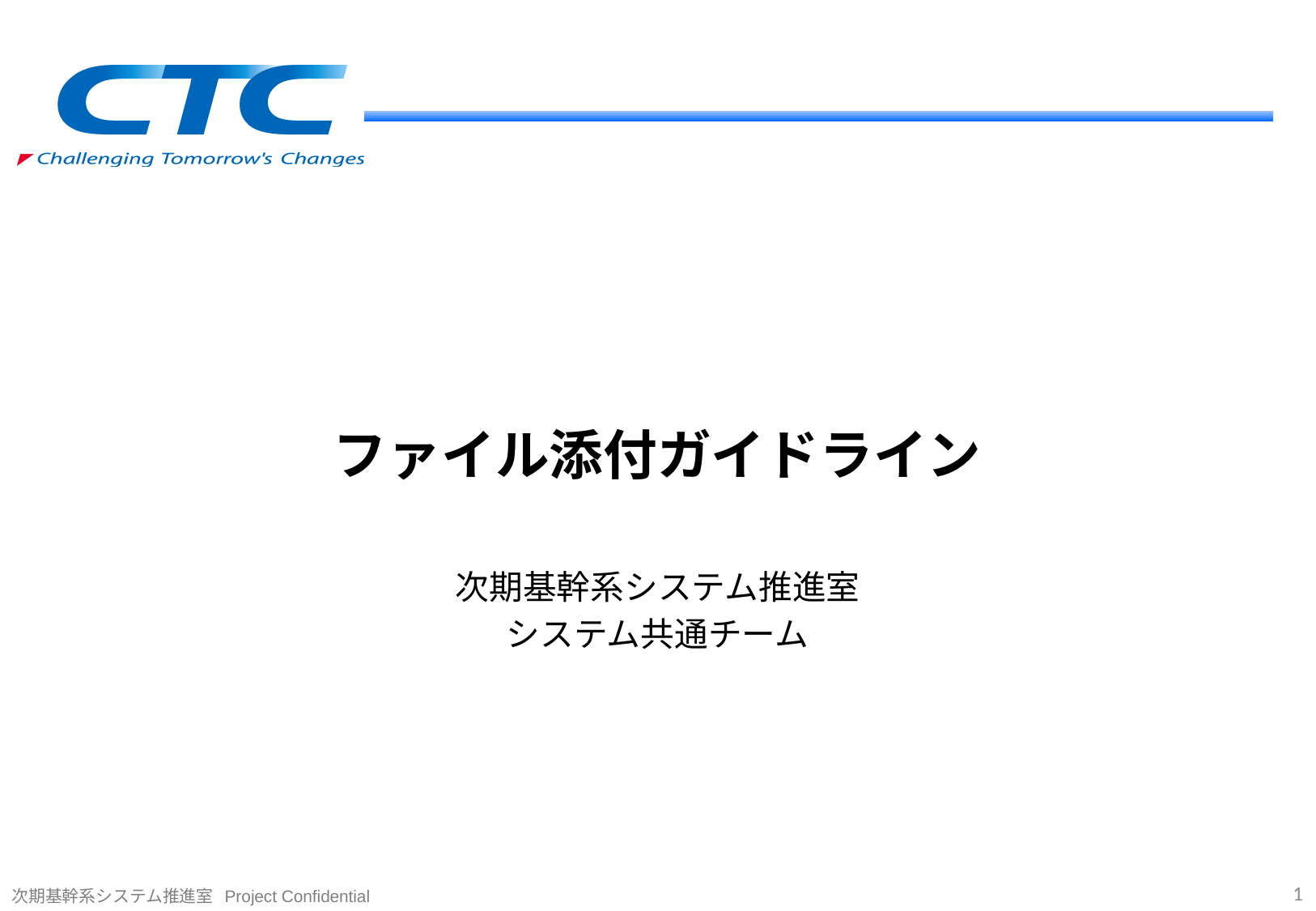

# ファイル添付ガイドライン
次期基幹系システム推進室
システム共通チーム
1